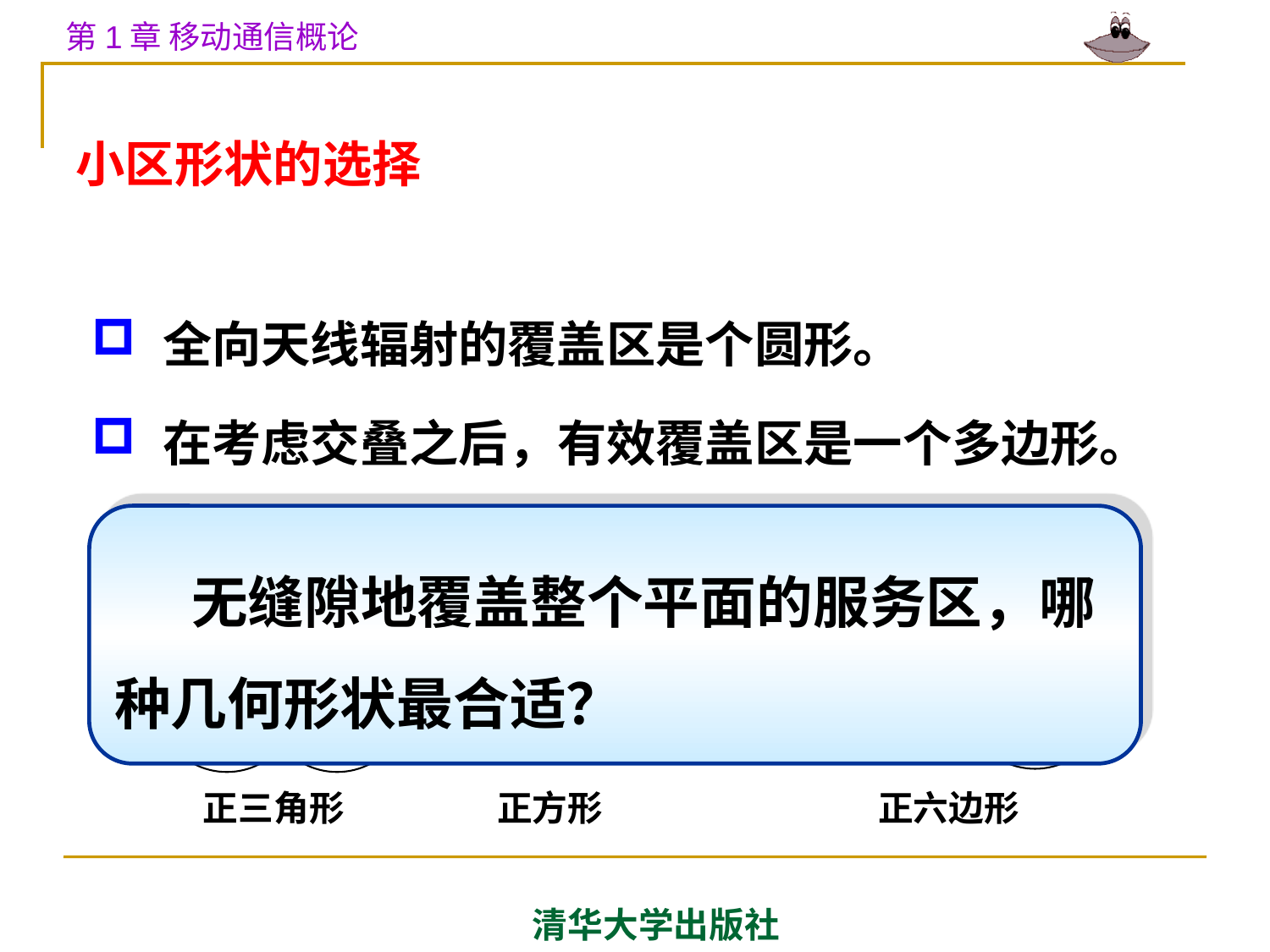

2、小区制
小区形状的选择
 全向天线辐射的覆盖区是个圆形。
 在考虑交叠之后，有效覆盖区是一个多边形。
     无缝隙地覆盖整个平面的服务区，哪种几何形状最合适？

正三角形	     正方形		     正六边形